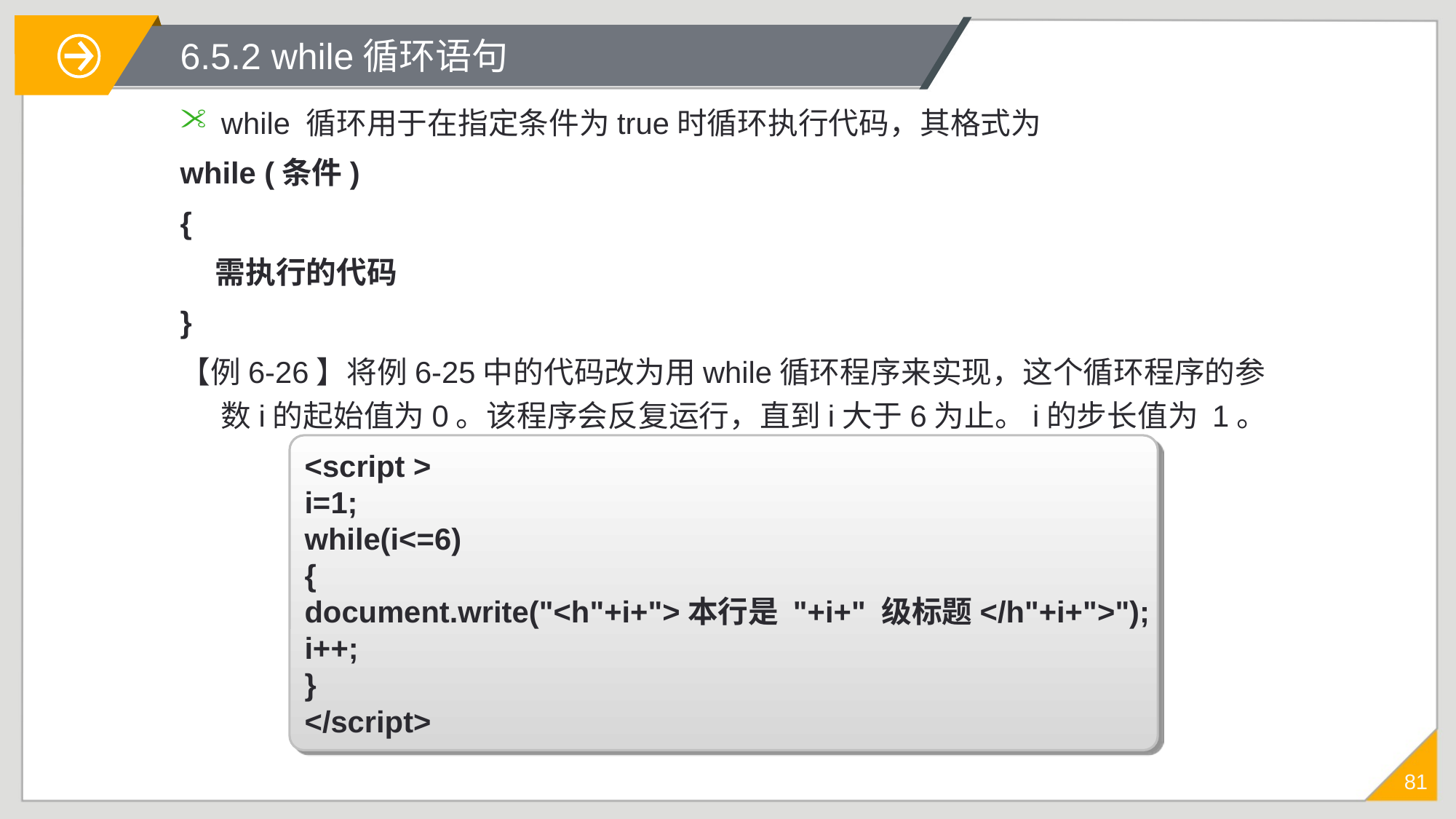

# 6.5.2 while循环语句
while 循环用于在指定条件为true时循环执行代码，其格式为
while (条件)
{
    需执行的代码
}
【例6-26】将例6-25中的代码改为用while循环程序来实现，这个循环程序的参数i的起始值为0。该程序会反复运行，直到i大于6为止。i的步长值为 1。
<script >
i=1;
while(i<=6)
{
document.write("<h"+i+">本行是 "+i+" 级标题</h"+i+">");
i++;
}
</script>